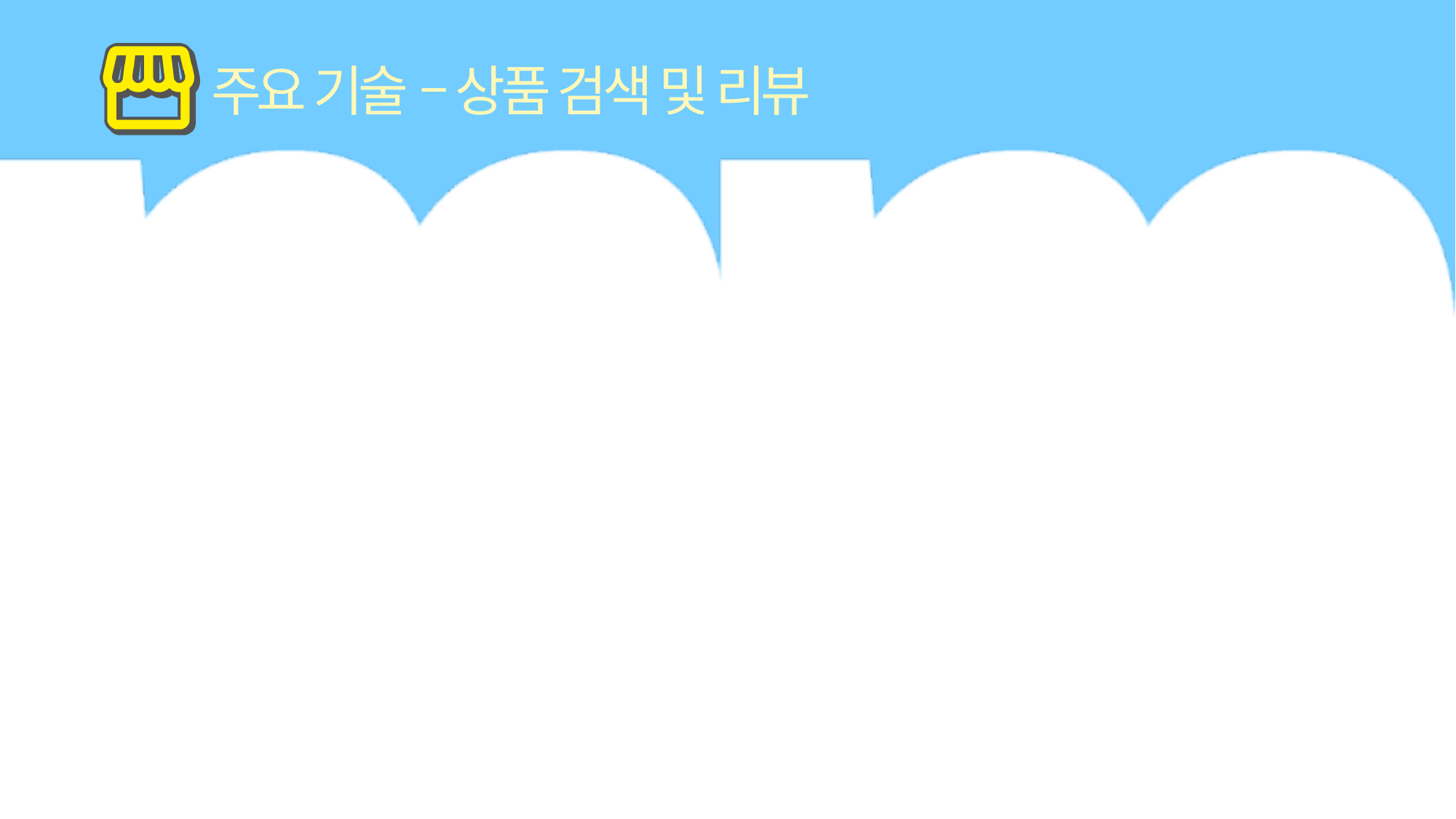

# 주요 기술 – 상품 검색 및 리뷰